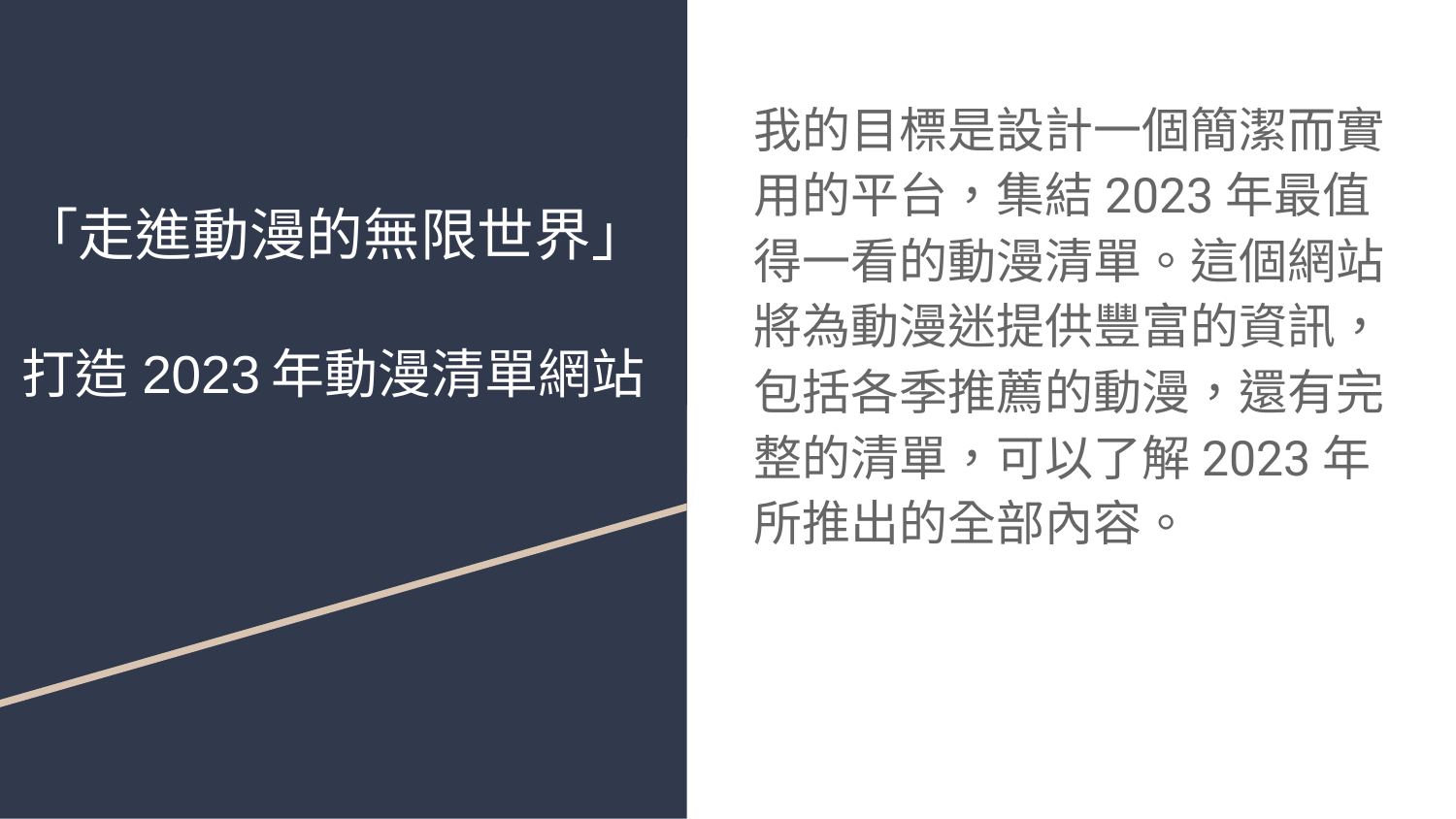

# 「走進動漫的無限世界」

打造2023年動漫清單網站

我的目標是設計一個簡潔而實用的平台，集結2023年最值得一看的動漫清單。這個網站將為動漫迷提供豐富的資訊，包括各季推薦的動漫，還有完整的清單，可以了解2023年所推出的全部內容。